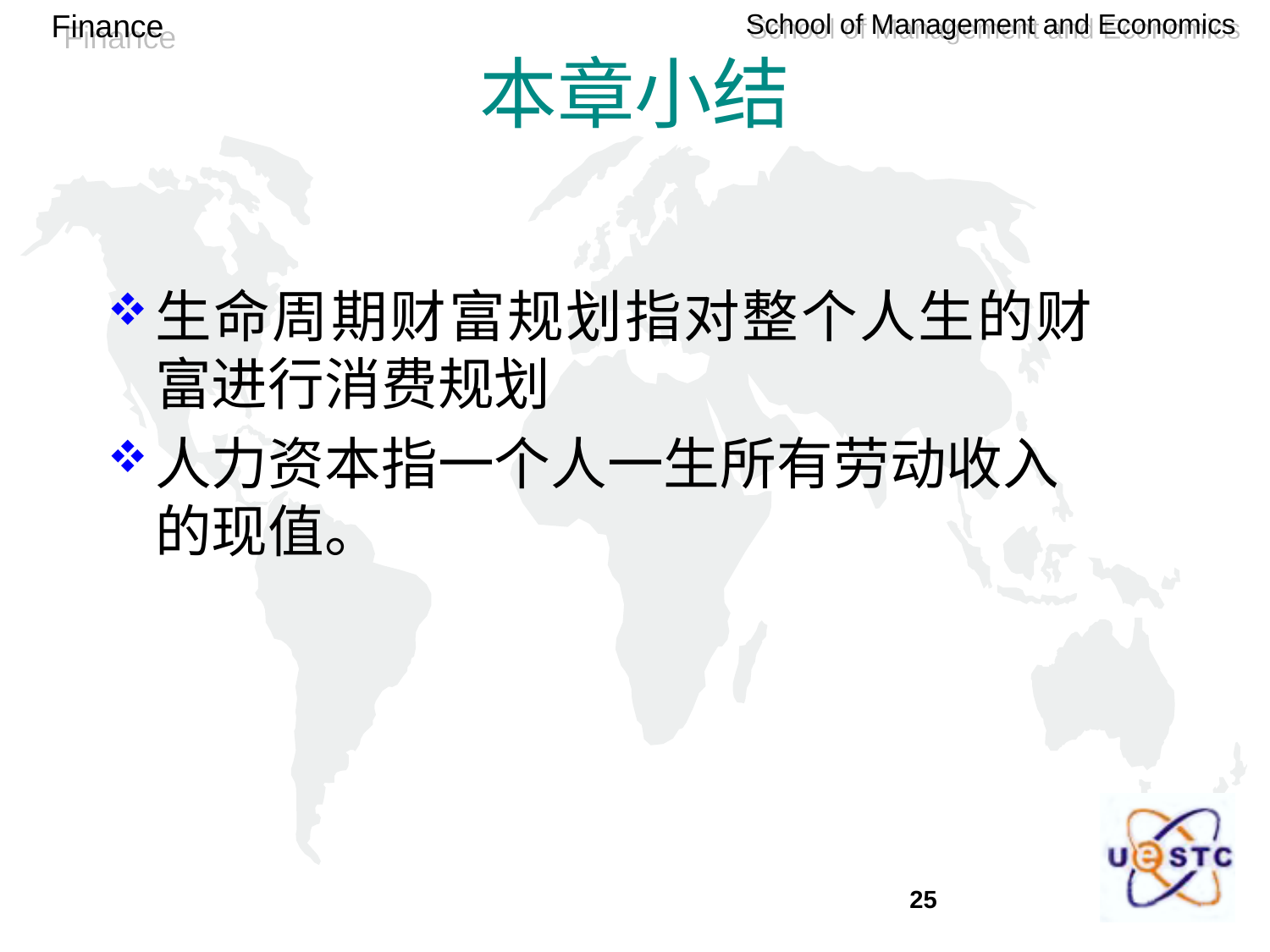

# 本章小结
生命周期财富规划指对整个人生的财富进行消费规划
人力资本指一个人一生所有劳动收入的现值。